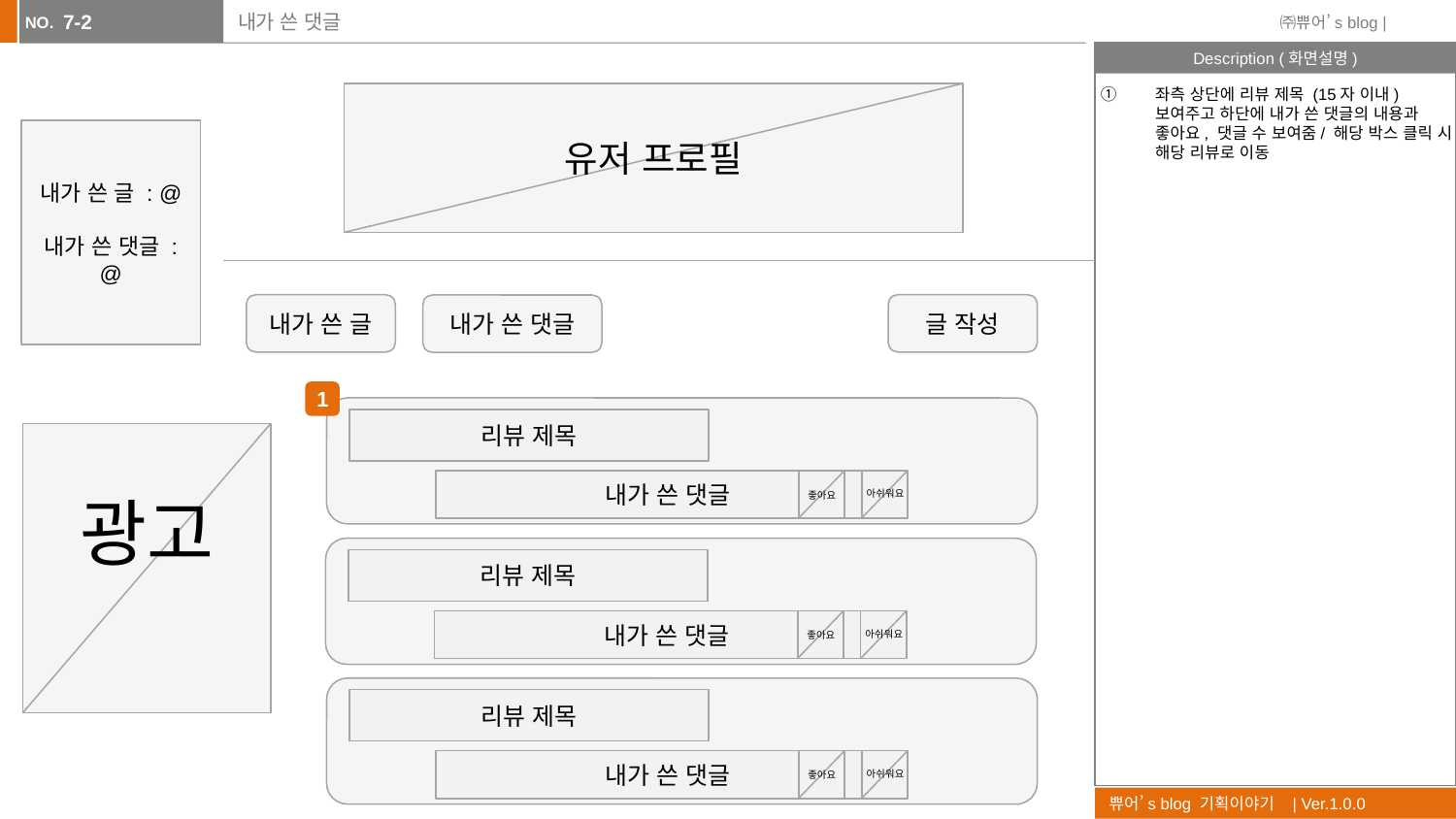

7-2
# 내가 쓴 댓글
좌측 상단에 리뷰 제목 (15자 이내) 보여주고 하단에 내가 쓴 댓글의 내용과 좋아요, 댓글 수 보여줌/ 해당 박스 클릭 시 해당 리뷰로 이동

유저 프로필
내가 쓴 글 : @

내가 쓴 댓글 : @
내가 쓴 글
글 작성
내가 쓴 댓글
1

리뷰 제목
내가 쓴 댓글

좋아요

아쉬워요

광고

리뷰 제목
내가 쓴 댓글

좋아요

아쉬워요

리뷰 제목
내가 쓴 댓글

좋아요

아쉬워요